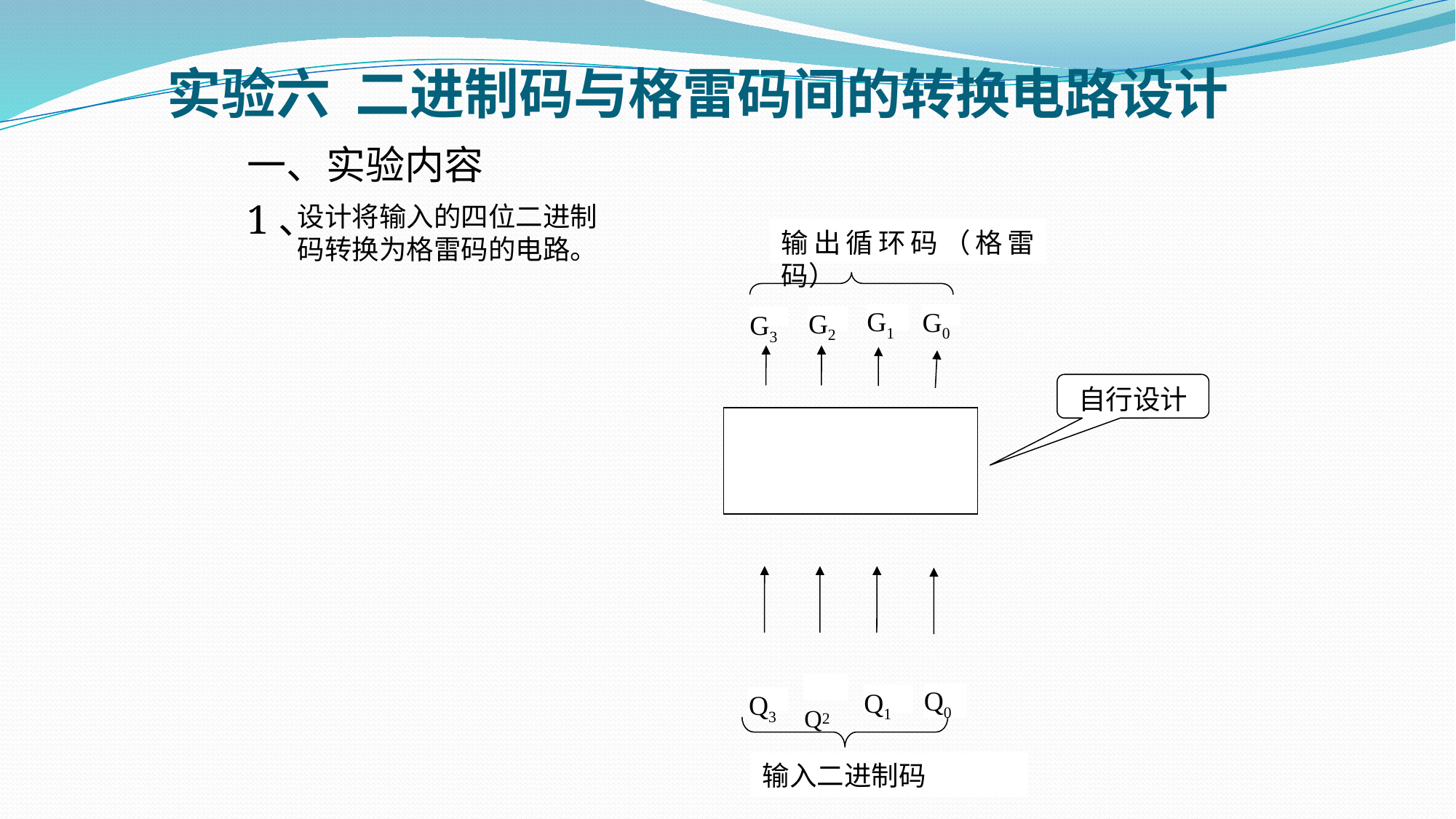

# 实验六  二进制码与格雷码间的转换电路设计
一、实验内容
1、

设计将输入的四位二进制码转换为格雷码的电路。

输出循环码（格雷码）
G1
G0
G2
G3

自行设计

Q2
Q0
Q1
Q3
输入二进制码